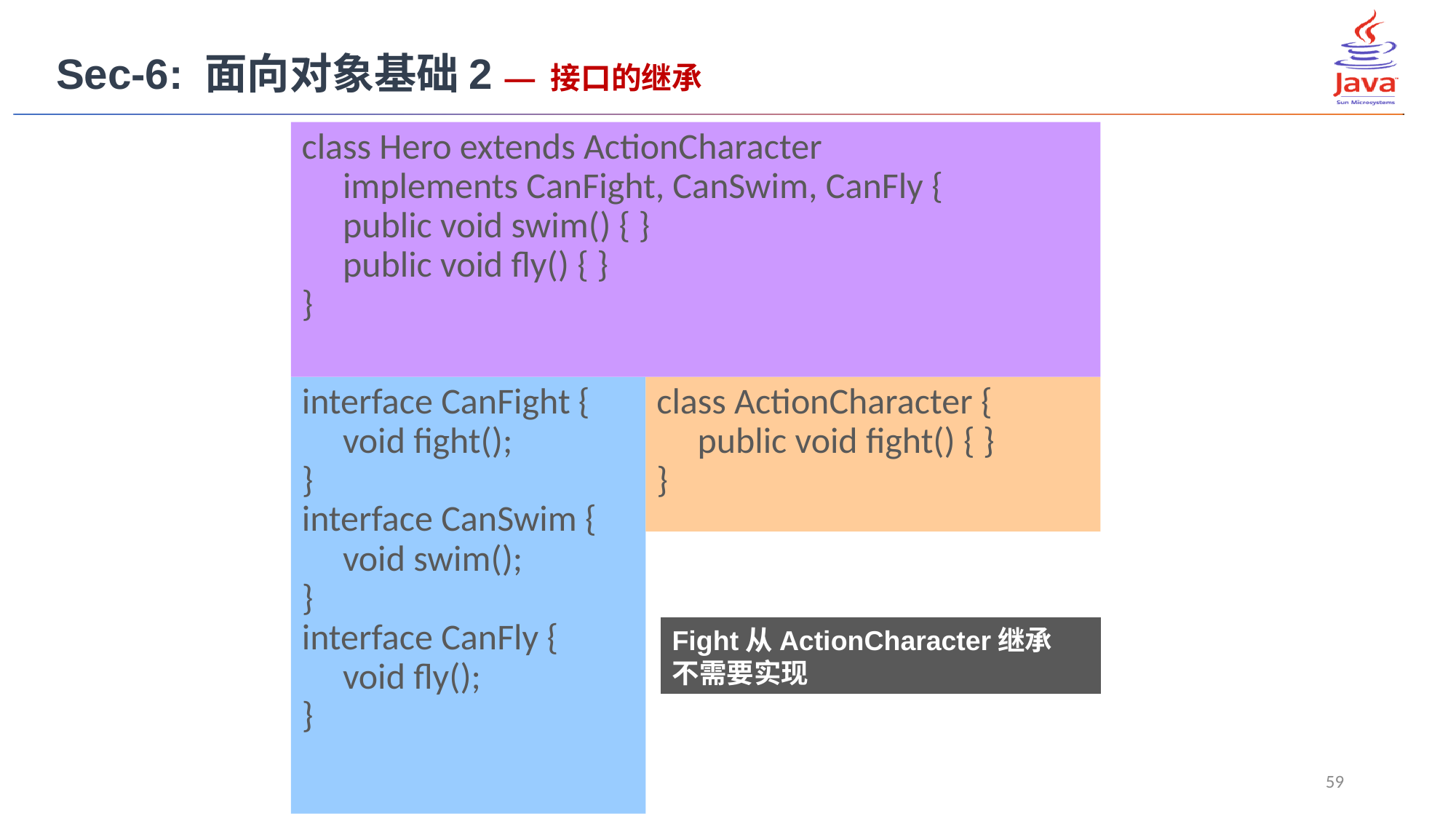

Sec-6: 面向对象基础2 — 接口的继承
class Hero extends ActionCharacter
	implements CanFight, CanSwim, CanFly {
	public void swim() { }
	public void fly() { }
}
Class可以同时实现多个interface
interface CanFight {
	void fight();
}
interface CanSwim {
	void swim();
}
interface CanFly {
	void fly();
}
class ActionCharacter {
	public void fight() { }
}
Fight从ActionCharacter继承
不需要实现
59